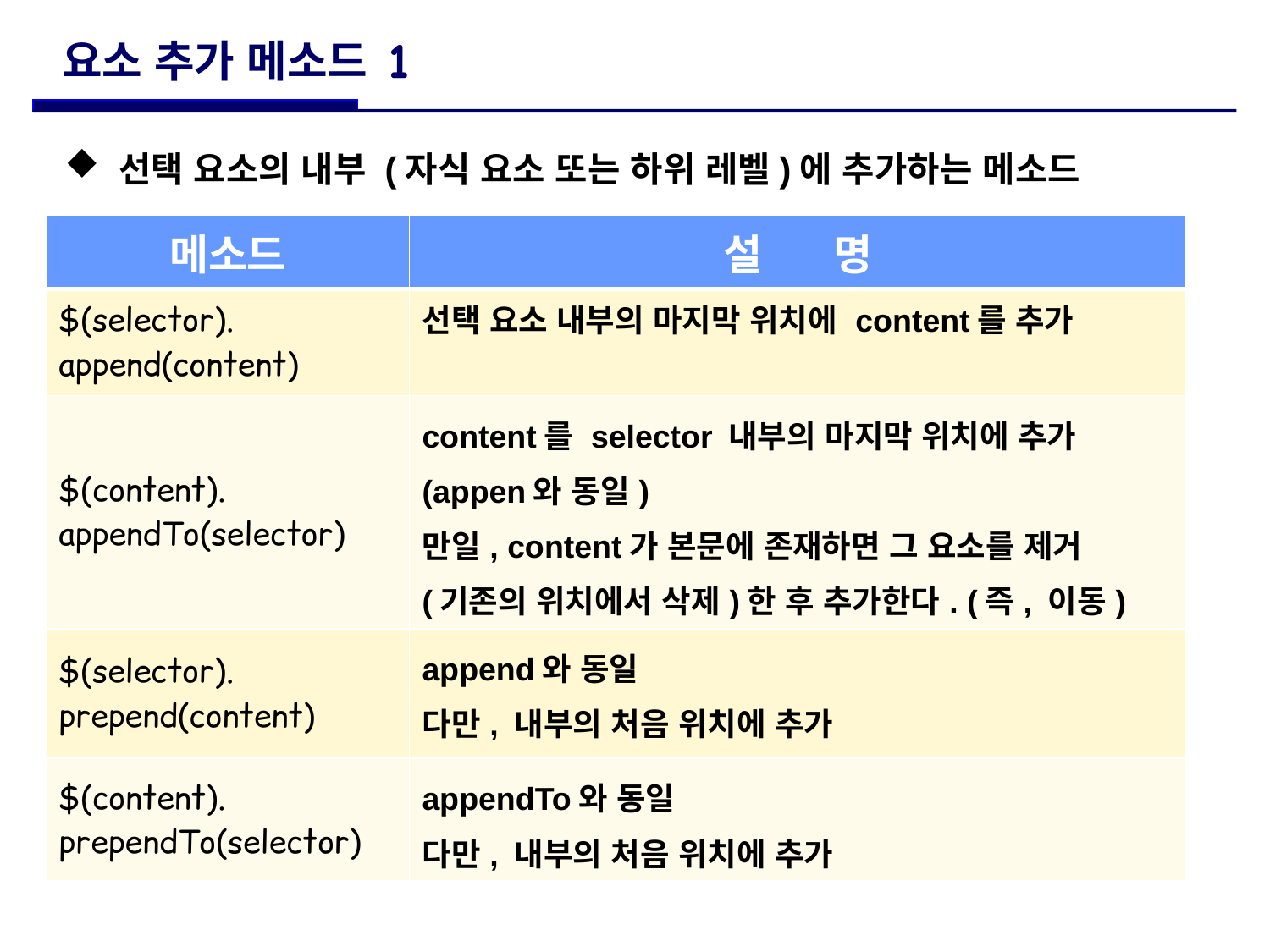

# 요소 추가 메소드 1
 선택 요소의 내부 (자식 요소 또는 하위 레벨)에 추가하는 메소드

| 메소드 | 설 명 |
| --- | --- |
| $(selector). append(content) | 선택 요소 내부의 마지막 위치에 content를 추가 |
| $(content). appendTo(selector) | content를 selector 내부의 마지막 위치에 추가 (appen와 동일) 만일, content가 본문에 존재하면 그 요소를 제거 (기존의 위치에서 삭제)한 후 추가한다. (즉, 이동) |
| $(selector). prepend(content) | append와 동일 다만, 내부의 처음 위치에 추가 |
| $(content). prependTo(selector) | appendTo와 동일 다만, 내부의 처음 위치에 추가 |